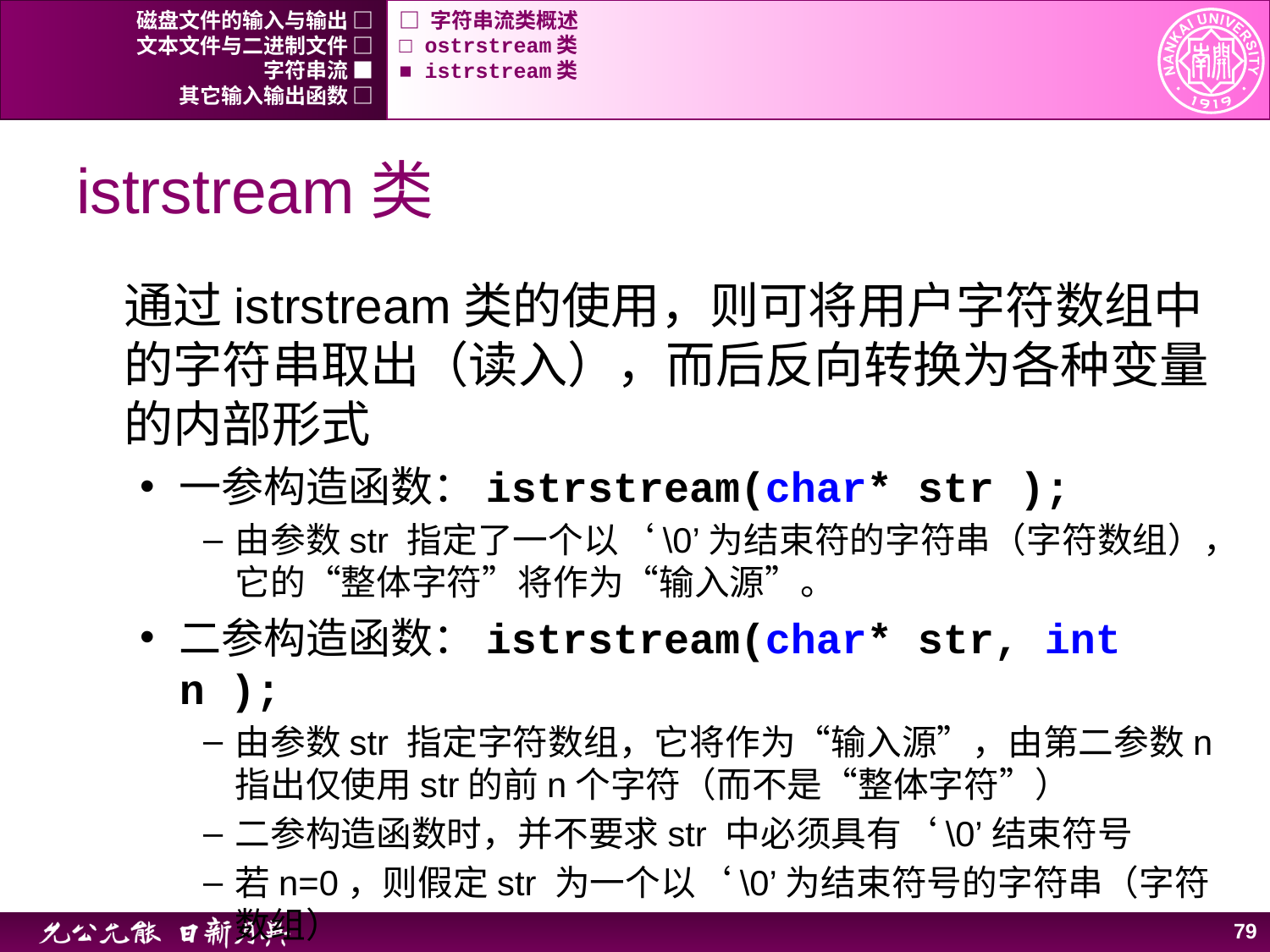

磁盘文件的输入与输出 □
□ 字符串流类概述
文本文件与二进制文件 □
□ ostrstream类
字符串流 ■
■ istrstream类
其它输入输出函数 □
# istrstream类
通过istrstream类的使用，则可将用户字符数组中的字符串取出（读入），而后反向转换为各种变量的内部形式
一参构造函数：istrstream(char* str );
由参数str 指定了一个以‘\0’为结束符的字符串（字符数组），它的“整体字符”将作为“输入源”。
二参构造函数：istrstream(char* str, int n );
由参数str 指定字符数组，它将作为“输入源”，由第二参数n 指出仅使用str的前n个字符（而不是“整体字符”）
二参构造函数时，并不要求str 中必须具有‘\0’结束符号
若n=0，则假定str 为一个以‘\0’为结束符号的字符串（字符数组）
79